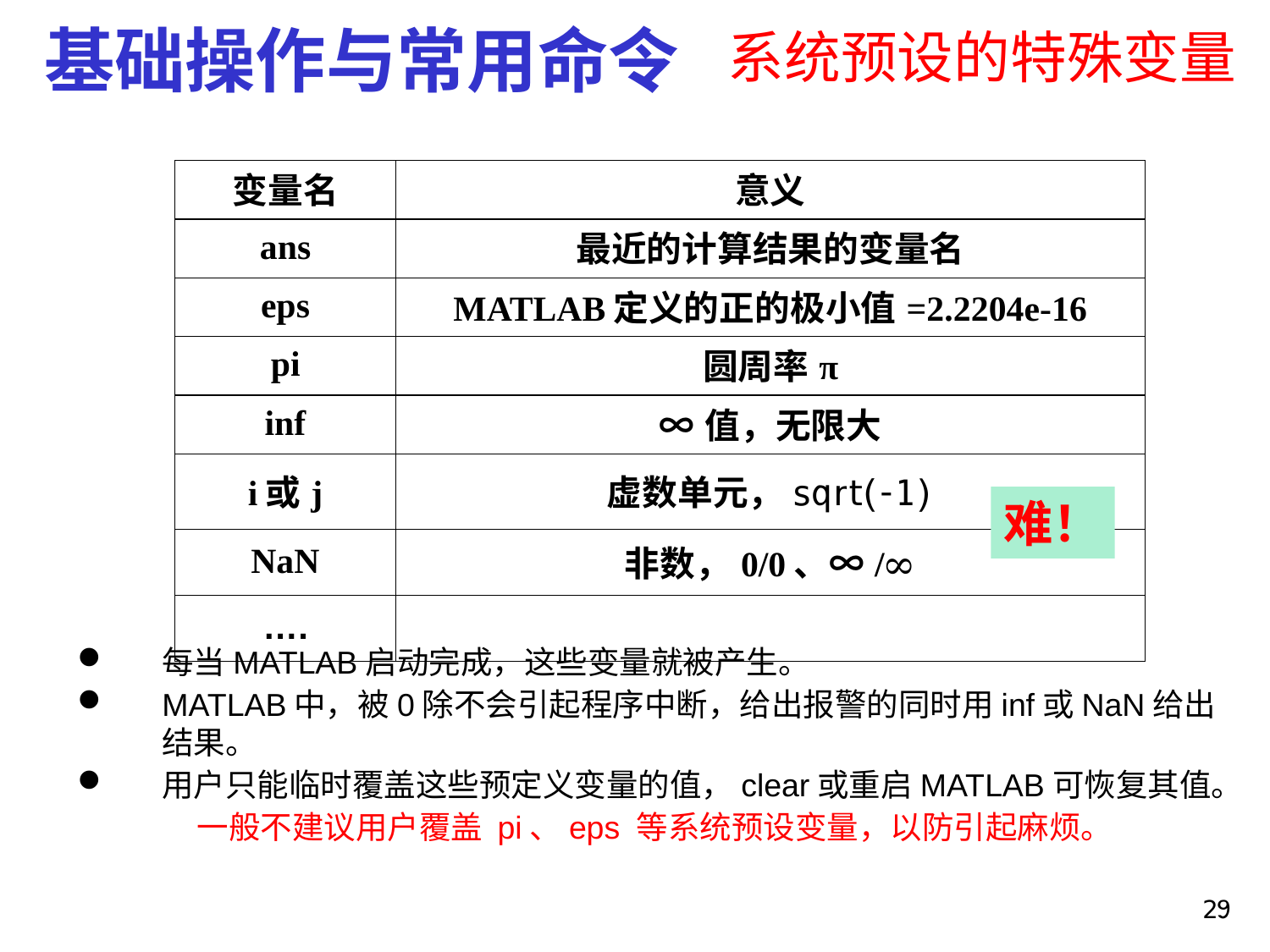

基础操作与常用命令
# 系统预设的特殊变量
| 变量名 | 意义 |
| --- | --- |
| ans | 最近的计算结果的变量名 |
| eps | MATLAB定义的正的极小值=2.2204e-16 |
| pi | 圆周率π |
| inf | ∞值，无限大 |
| i或j | 虚数单元，sqrt(-1) |
| NaN | 非数，0/0、∞/∞ |
| …. |  |
难！
每当MATLAB启动完成，这些变量就被产生。
MATLAB中，被0除不会引起程序中断，给出报警的同时用inf或NaN给出结果。
用户只能临时覆盖这些预定义变量的值，clear或重启MATLAB可恢复其值。
一般不建议用户覆盖 pi、eps 等系统预设变量，以防引起麻烦。
29